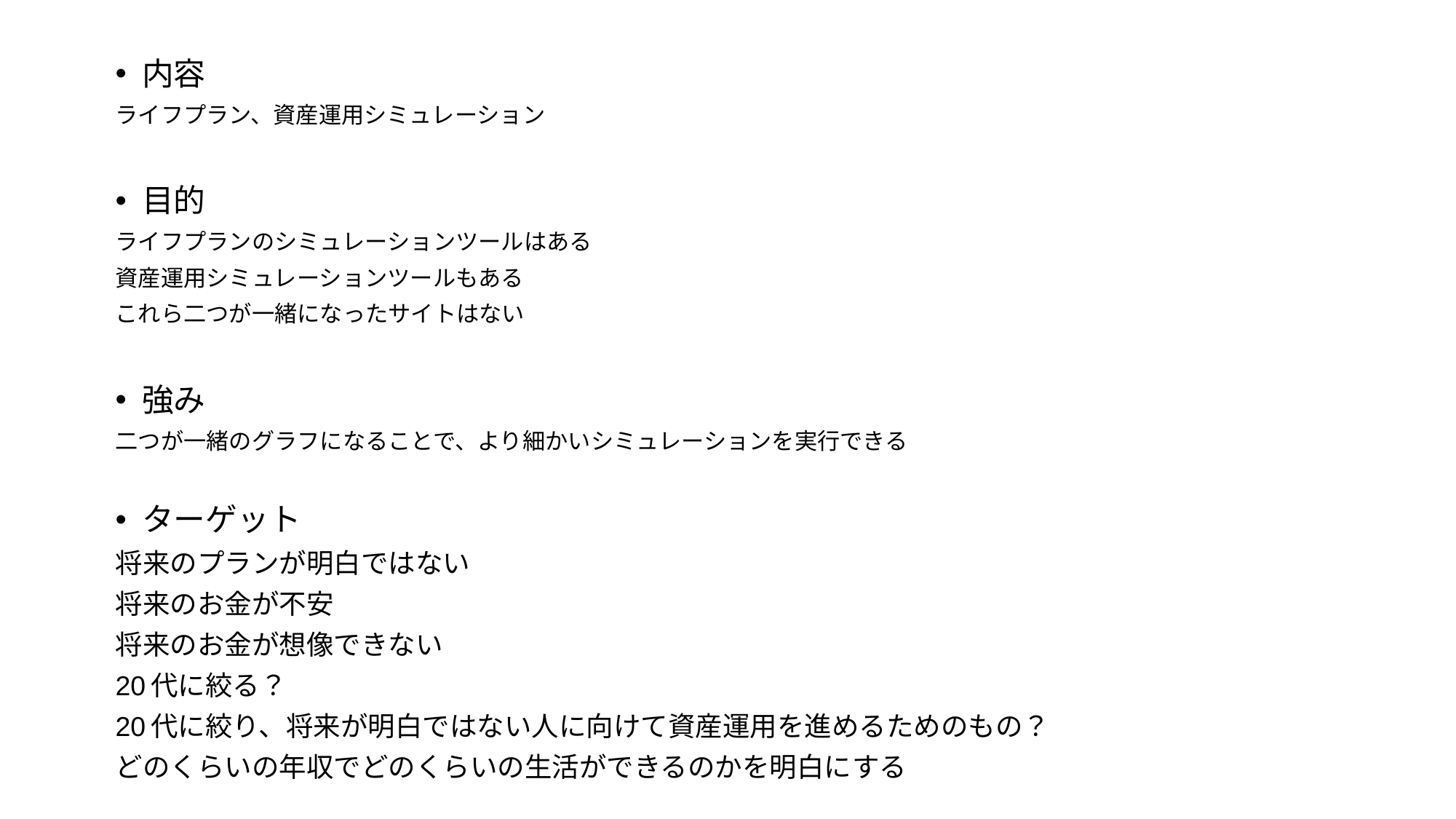

内容
ライフプラン、資産運用シミュレーション

目的
ライフプランのシミュレーションツールはある
資産運用シミュレーションツールもある
これら二つが一緒になったサイトはない

強み
二つが一緒のグラフになることで、より細かいシミュレーションを実行できる

ターゲット
将来のプランが明白ではない
将来のお金が不安
将来のお金が想像できない
20代に絞る？
20代に絞り、将来が明白ではない人に向けて資産運用を進めるためのもの？
どのくらいの年収でどのくらいの生活ができるのかを明白にする